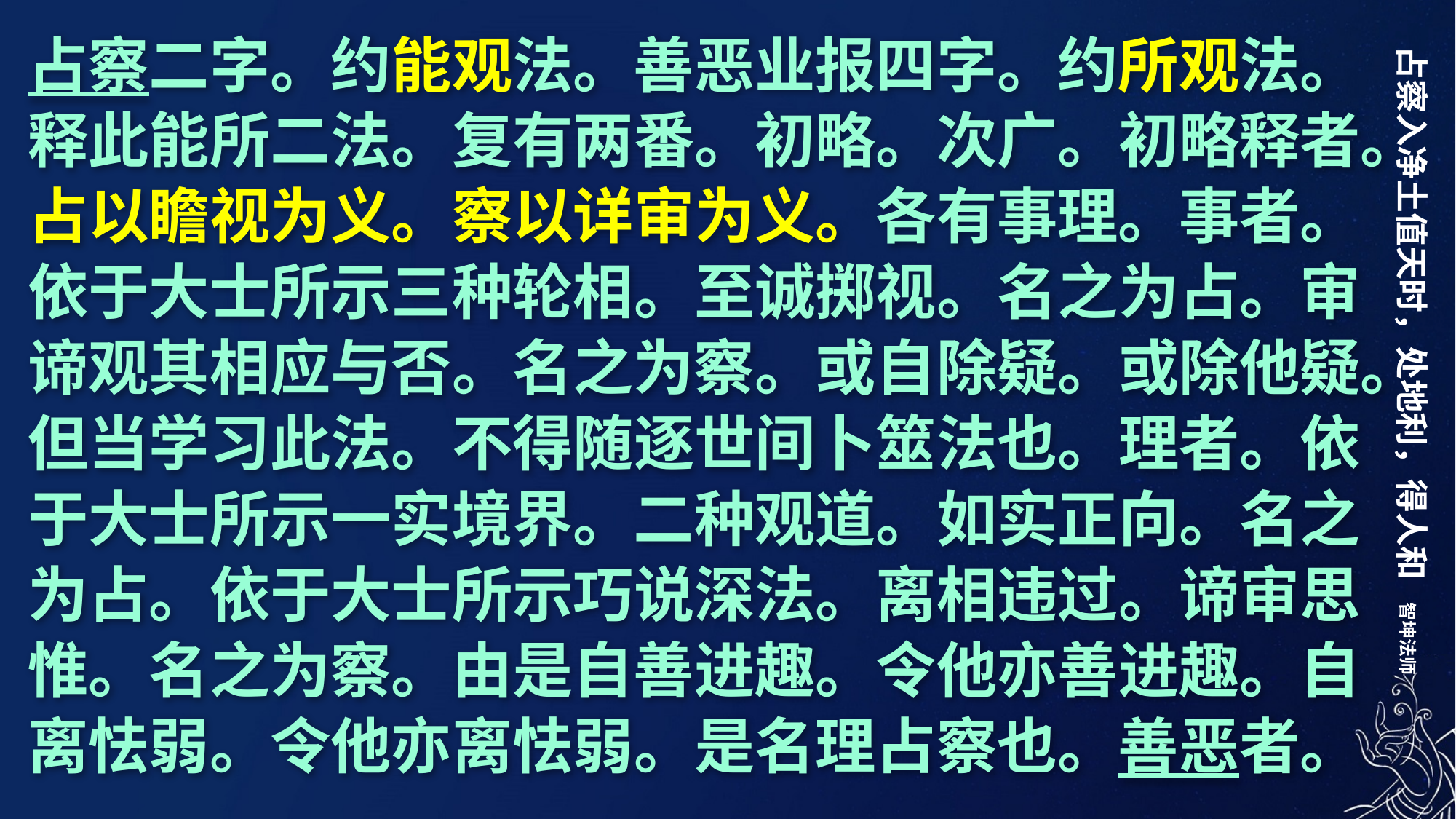

占察二字。约能观法。善恶业报四字。约所观法。释此能所二法。复有两番。初略。次广。初略释者。占以瞻视为义。察以详审为义。各有事理。事者。依于大士所示三种轮相。至诚掷视。名之为占。审谛观其相应与否。名之为察。或自除疑。或除他疑。但当学习此法。不得随逐世间卜筮法也。理者。依于大士所示一实境界。二种观道。如实正向。名之为占。依于大士所示巧说深法。离相违过。谛审思惟。名之为察。由是自善进趣。令他亦善进趣。自离怯弱。令他亦离怯弱。是名理占察也。善恶者。